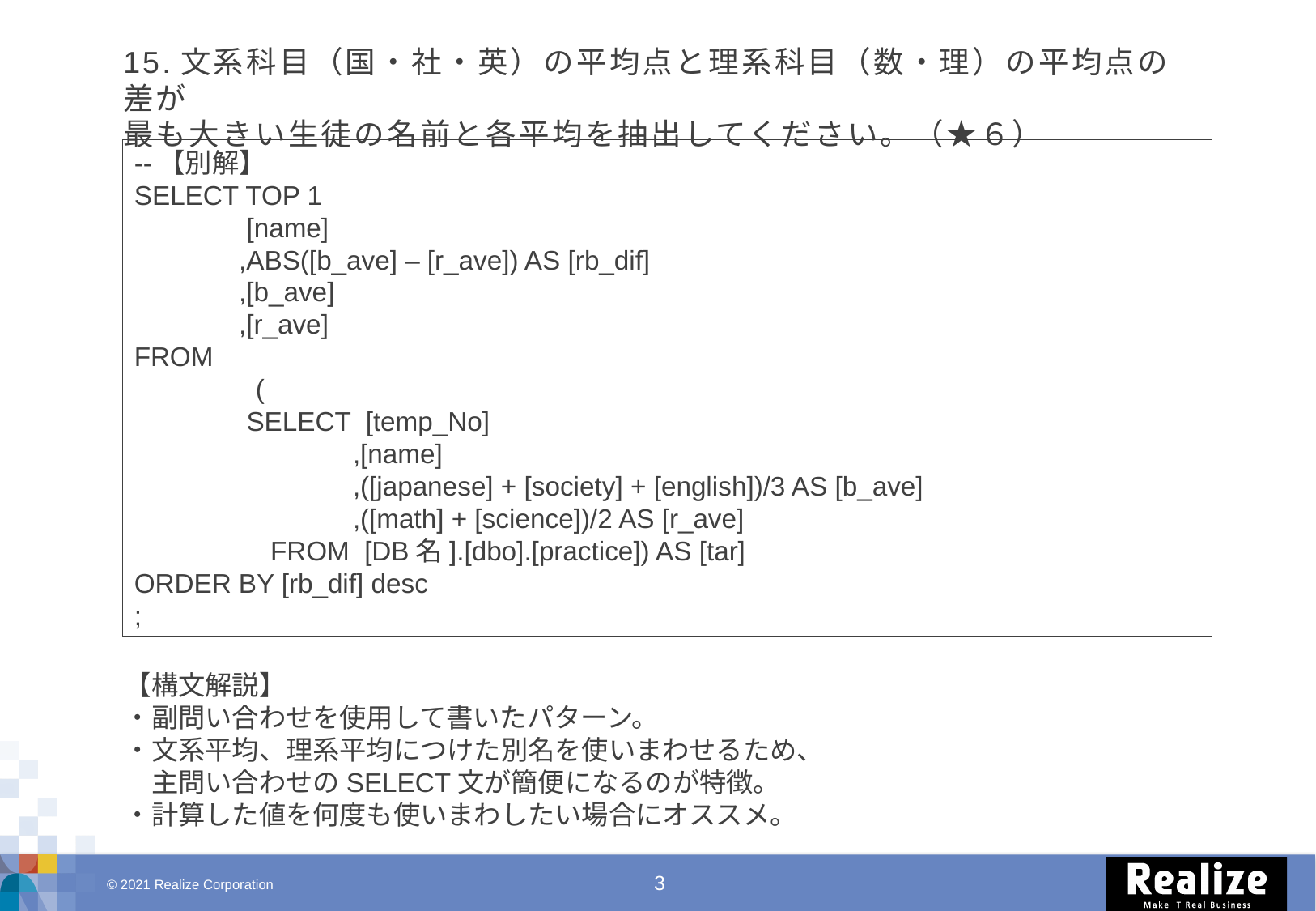

# 15.文系科目（国・社・英）の平均点と理系科目（数・理）の平均点の差が 最も大きい生徒の名前と各平均を抽出してください。（★６）
--【別解】
SELECT TOP 1
               [name]
              ,ABS([b_ave] – [r_ave]) AS [rb_dif]
              ,[b_ave]
              ,[r_ave]
FROM
	(
               SELECT  [temp_No]
	             ,[name]
	             ,([japanese] + [society] + [english])/3 AS [b_ave]
	             ,([math] + [science])/2 AS [r_ave]
	  FROM  [DB名].[dbo].[practice]) AS [tar]
ORDER BY [rb_dif] desc
;
【構文解説】
・副問い合わせを使用して書いたパターン。
・文系平均、理系平均につけた別名を使いまわせるため、
　主問い合わせのSELECT文が簡便になるのが特徴。
・計算した値を何度も使いまわしたい場合にオススメ。